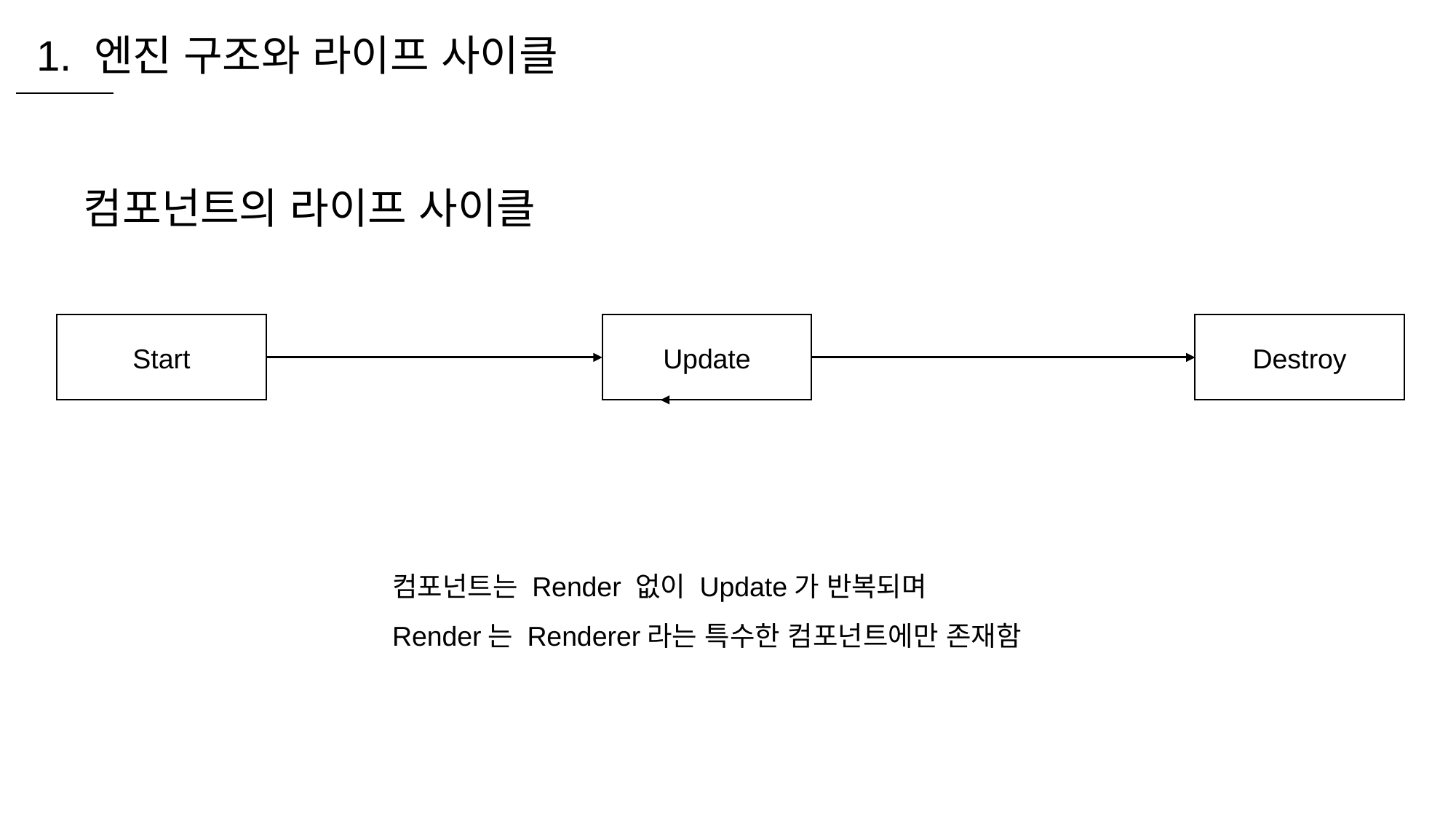

1. 엔진 구조와 라이프 사이클
컴포넌트의 라이프 사이클
Start
Update
Destroy

컴포넌트는 Render 없이 Update가 반복되며
Render는 Renderer라는 특수한 컴포넌트에만 존재함